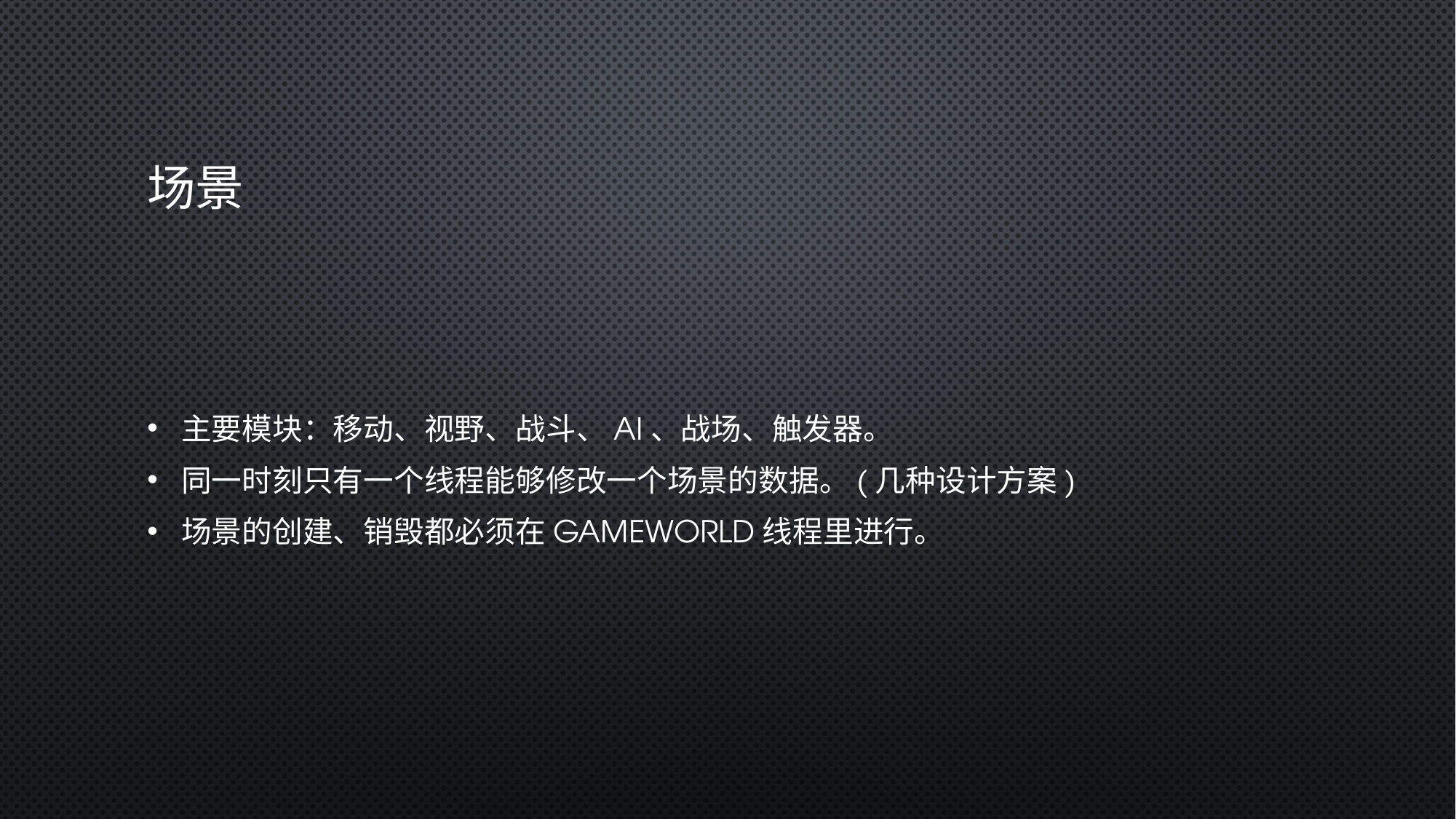

# 场景
主要模块：移动、视野、战斗、AI、战场、触发器。
同一时刻只有一个线程能够修改一个场景的数据。(几种设计方案)
场景的创建、销毁都必须在GameWorld线程里进行。